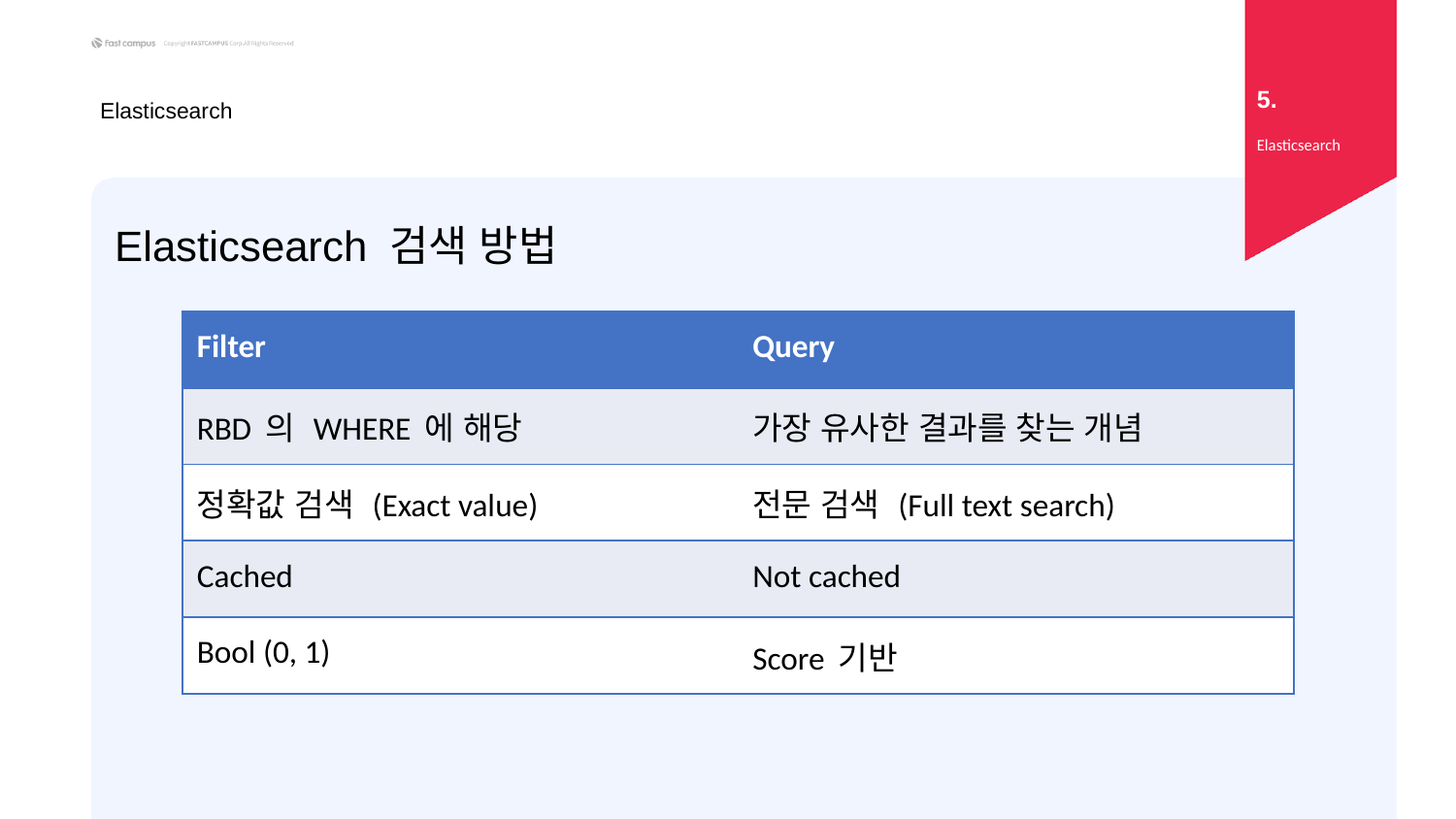

5.
# Elasticsearch
Elasticsearch
Elasticsearch 검색 방법
| Filter | Query |
| --- | --- |
| RBD 의 WHERE 에 해당 | 가장 유사한 결과를 찾는 개념 |
| 정확값 검색 (Exact value) | 전문 검색 (Full text search) |
| Cached | Not cached |
| Bool (0, 1) | Score 기반 |